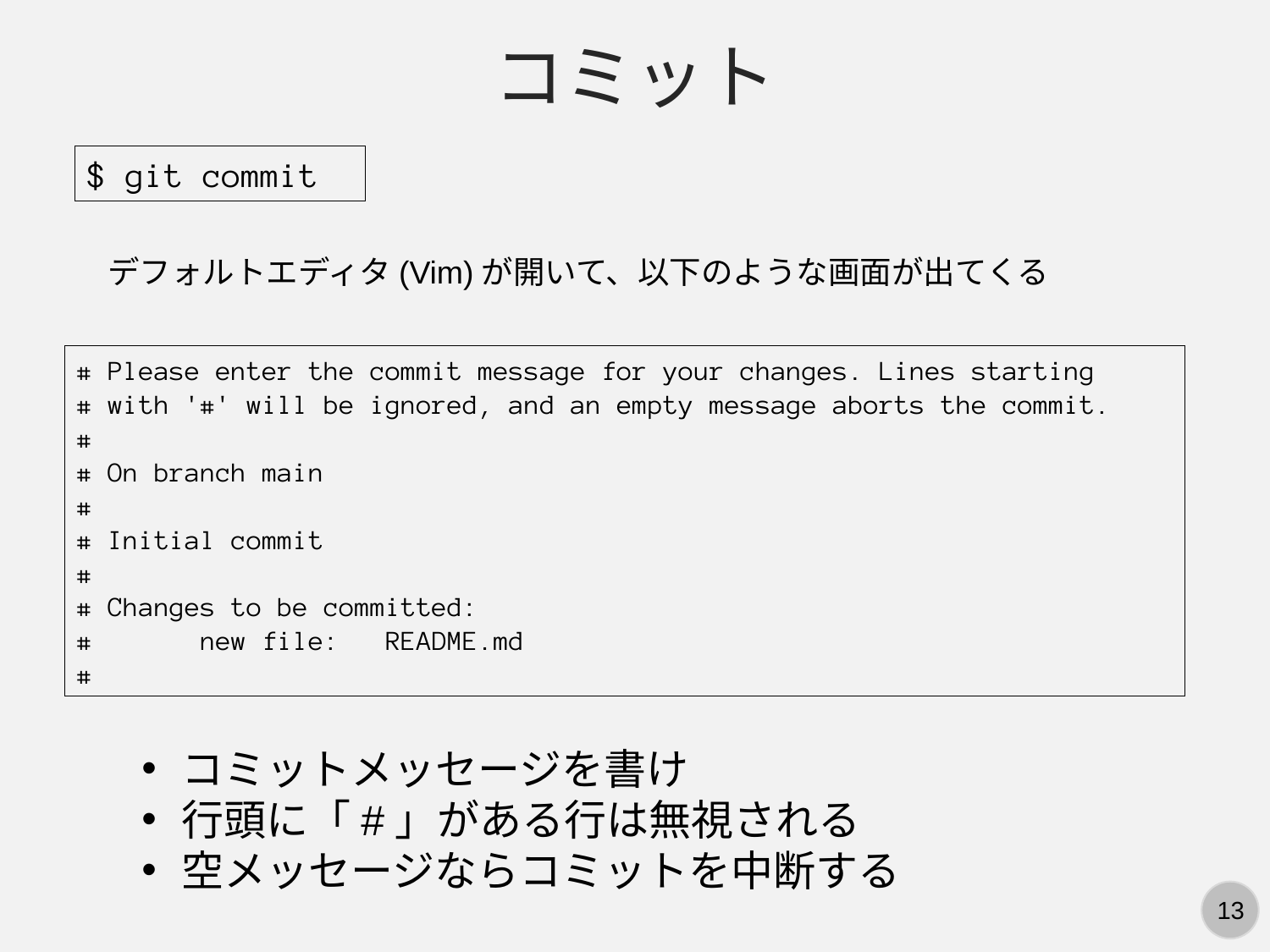

コミット
$ git commit
デフォルトエディタ(Vim)が開いて、以下のような画面が出てくる
# Please enter the commit message for your changes. Lines starting
# with '#' will be ignored, and an empty message aborts the commit.
#
# On branch main
#
# Initial commit
#
# Changes to be committed:
#       new file:   README.md
#
コミットメッセージを書け
行頭に「#」がある行は無視される
空メッセージならコミットを中断する